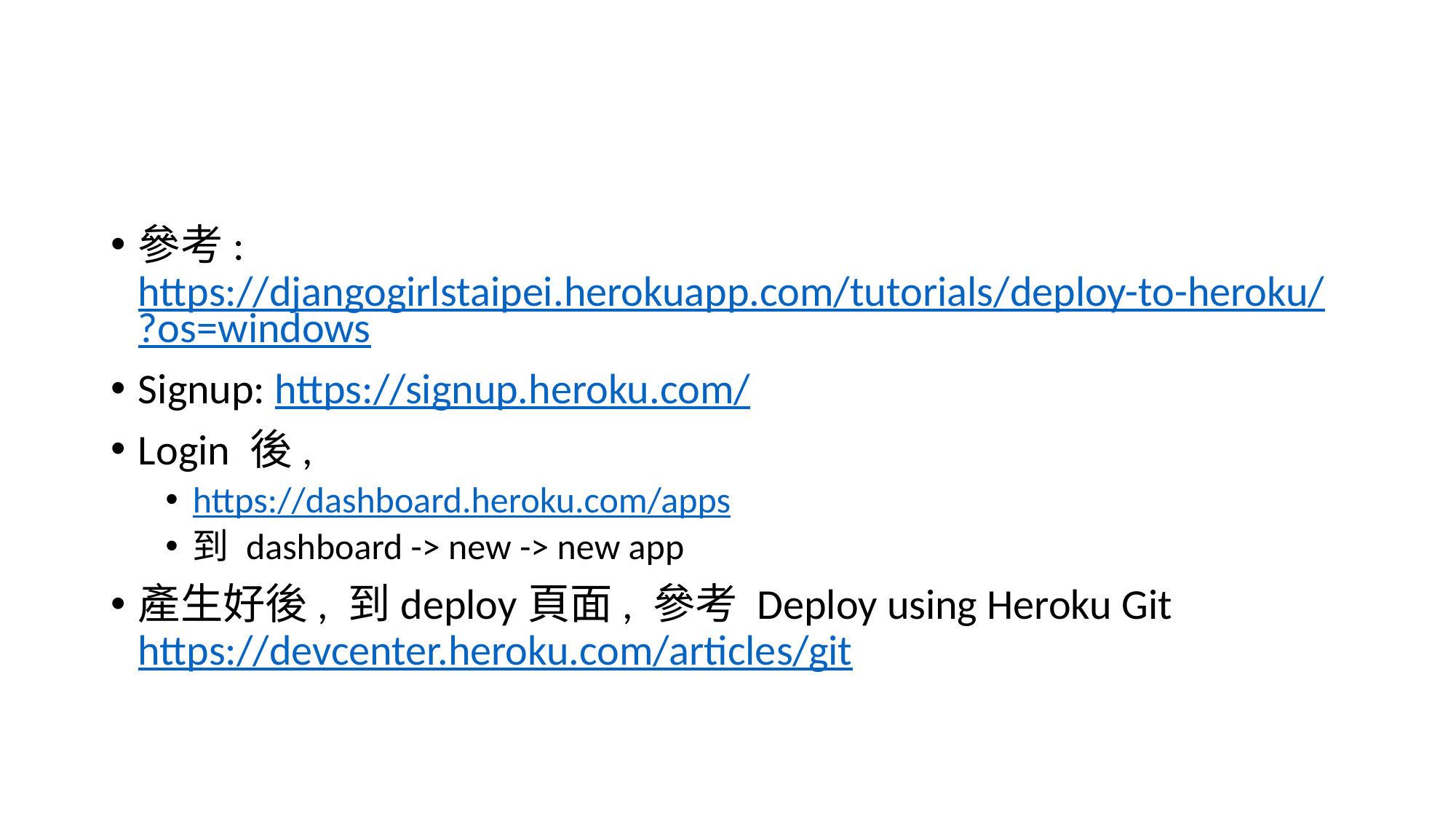

#
參考: https://djangogirlstaipei.herokuapp.com/tutorials/deploy-to-heroku/?os=windows
Signup: https://signup.heroku.com/
Login 後,
https://dashboard.heroku.com/apps
到 dashboard -> new -> new app
產生好後, 到deploy頁面, 參考 Deploy using Heroku Git https://devcenter.heroku.com/articles/git